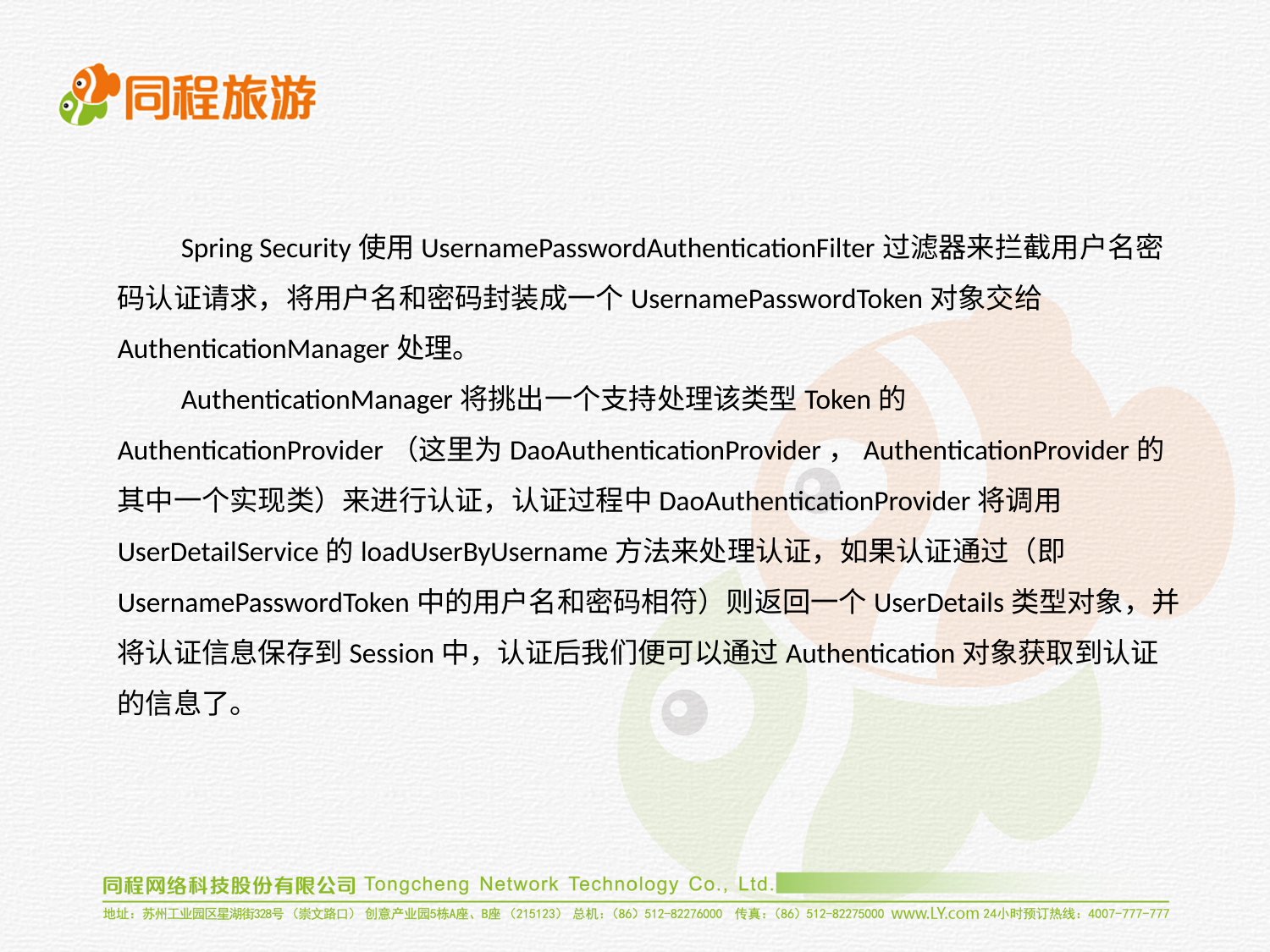

Spring Security使用UsernamePasswordAuthenticationFilter过滤器来拦截用户名密码认证请求，将用户名和密码封装成一个UsernamePasswordToken对象交给AuthenticationManager处理。
AuthenticationManager将挑出一个支持处理该类型Token的AuthenticationProvider（这里为DaoAuthenticationProvider，AuthenticationProvider的其中一个实现类）来进行认证，认证过程中DaoAuthenticationProvider将调用UserDetailService的loadUserByUsername方法来处理认证，如果认证通过（即UsernamePasswordToken中的用户名和密码相符）则返回一个UserDetails类型对象，并将认证信息保存到Session中，认证后我们便可以通过Authentication对象获取到认证的信息了。